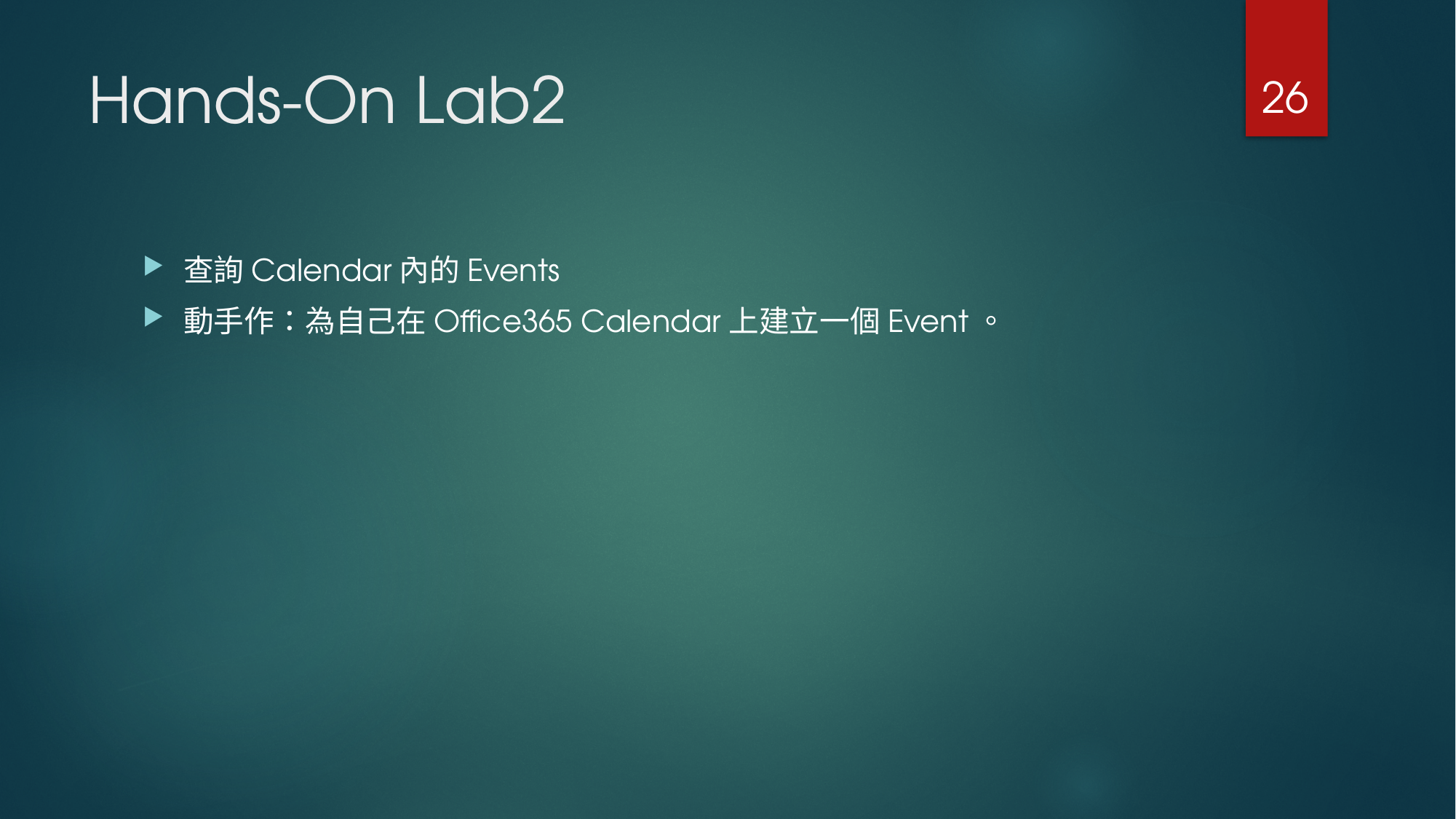

26
# Hands-On Lab2
查詢Calendar內的Events
動手作：為自己在Office365 Calendar上建立一個Event。